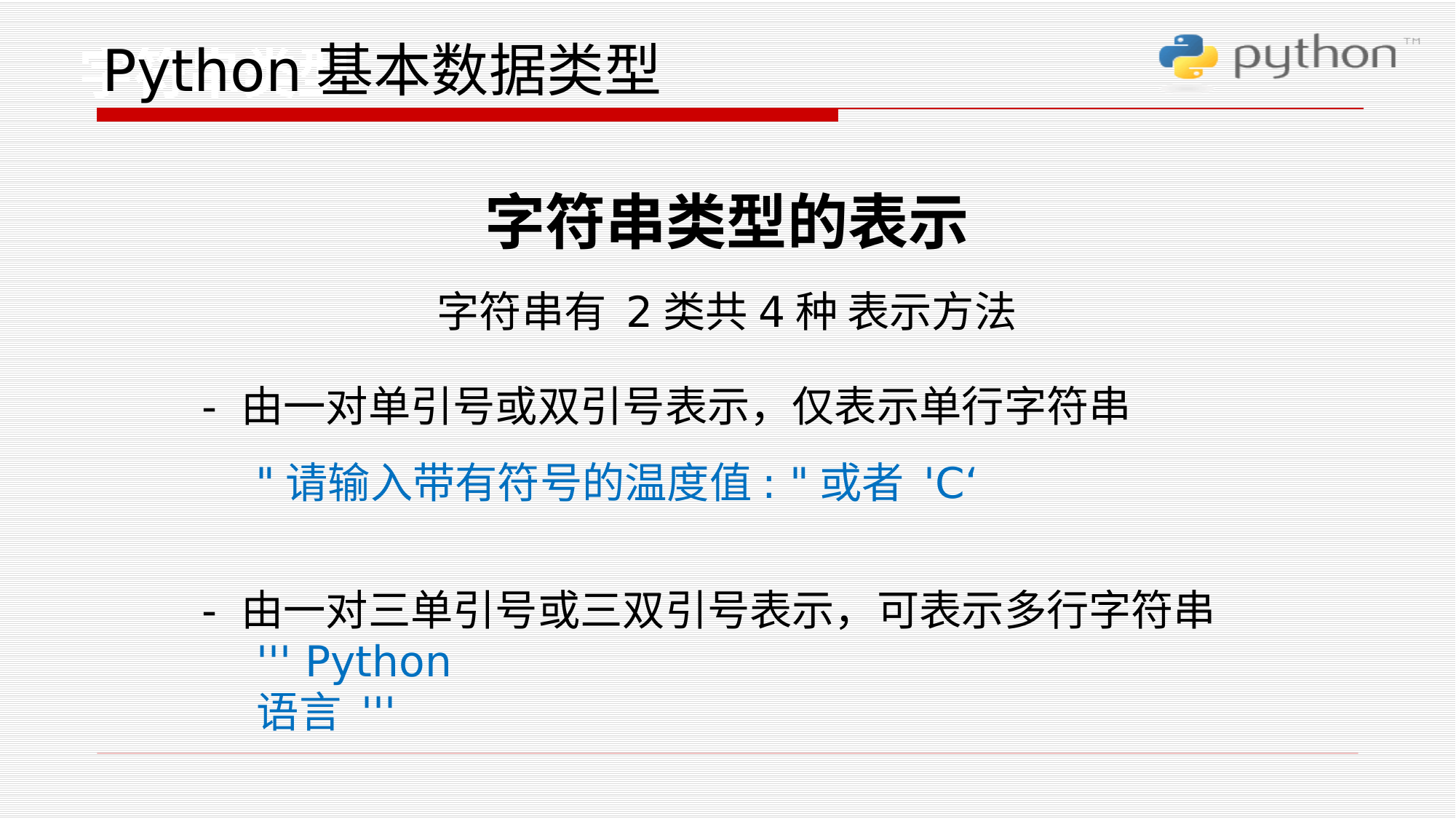

字符串类型
# Python基本数据类型
字符串类型的表示
字符串有 2类共4种 表示方法
- 由一对单引号或双引号表示，仅表示单行字符串
    "请输入带有符号的温度值: "或者 'C‘

- 由一对三单引号或三双引号表示，可表示多行字符串
''' Python
语言 '''